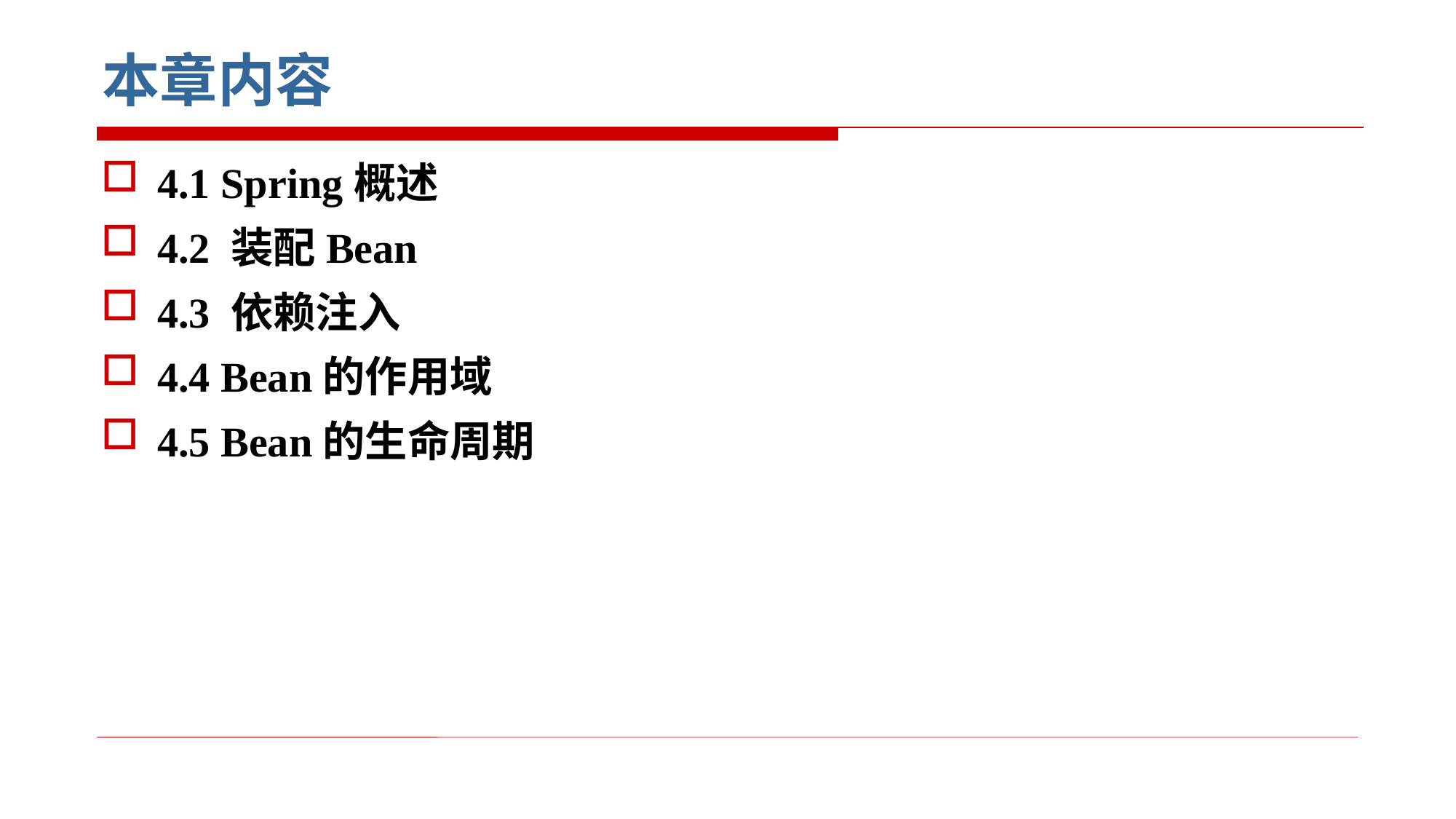

# 本章内容
4.1 Spring概述
4.2 装配Bean
4.3 依赖注入
4.4 Bean的作用域
4.5 Bean的生命周期
3